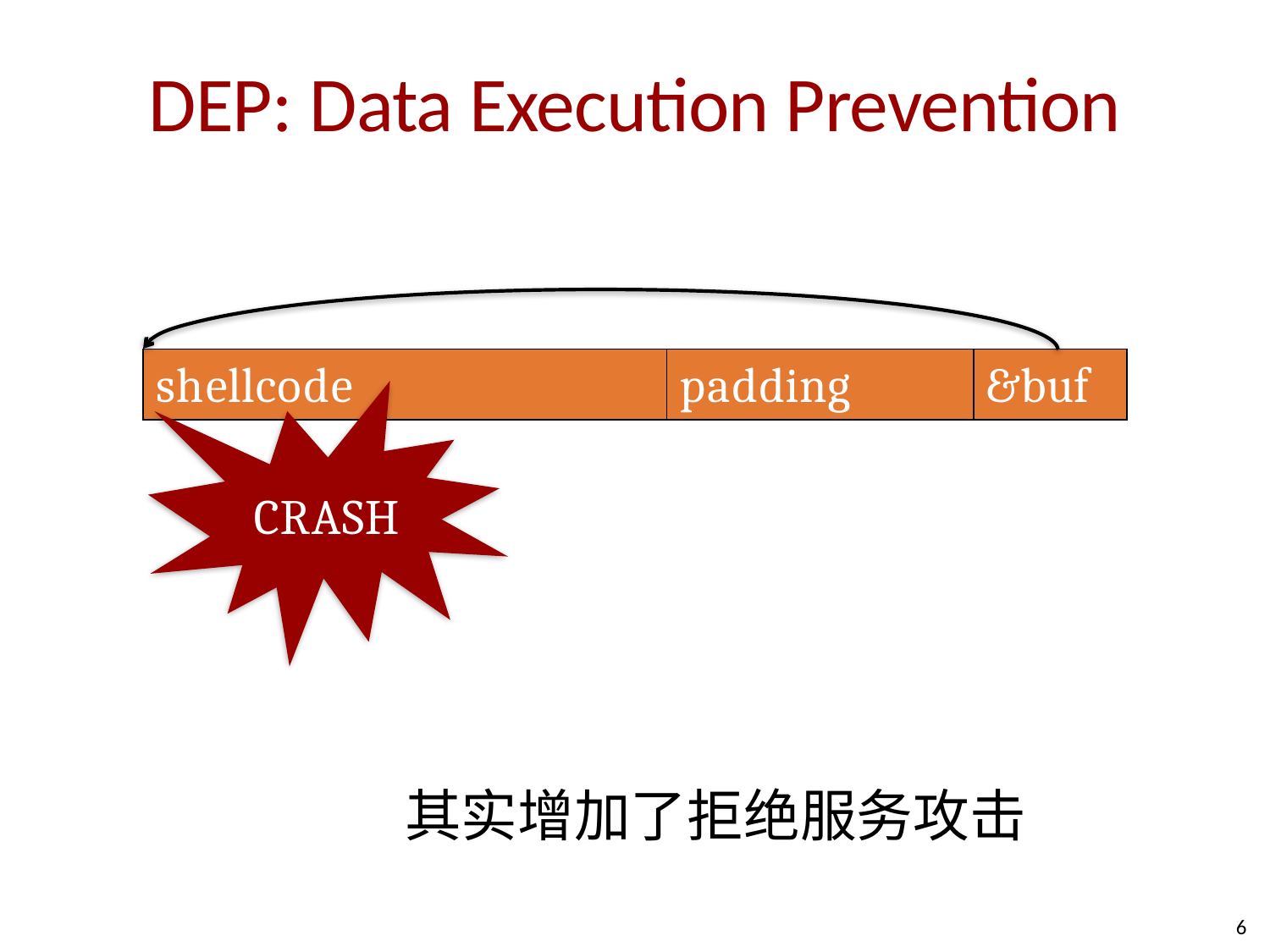

# DEP: Data Execution Prevention

| shellcode | padding | &buf |
| --- | --- | --- |
CRASH
其实增加了拒绝服务攻击
6